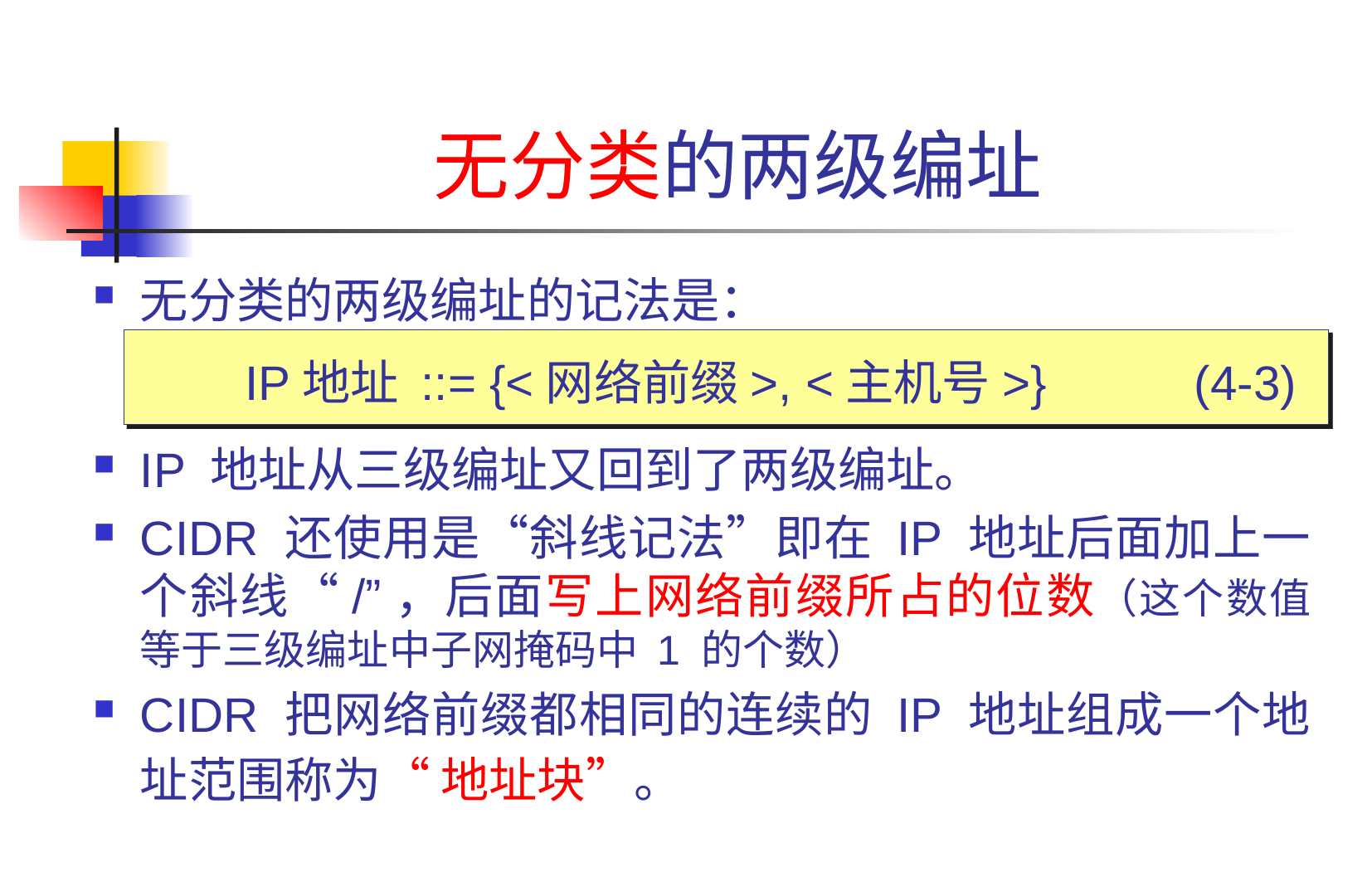

# 无分类的两级编址
无分类的两级编址的记法是：
IP地址 ::= {<网络前缀>, <主机号>}           (4-3)
IP 地址从三级编址又回到了两级编址。
CIDR 还使用是“斜线记法”即在 IP 地址后面加上一个斜线“/”，后面写上网络前缀所占的位数（这个数值等于三级编址中子网掩码中 1 的个数）
CIDR 把网络前缀都相同的连续的 IP 地址组成一个地址范围称为“ 地址块”。